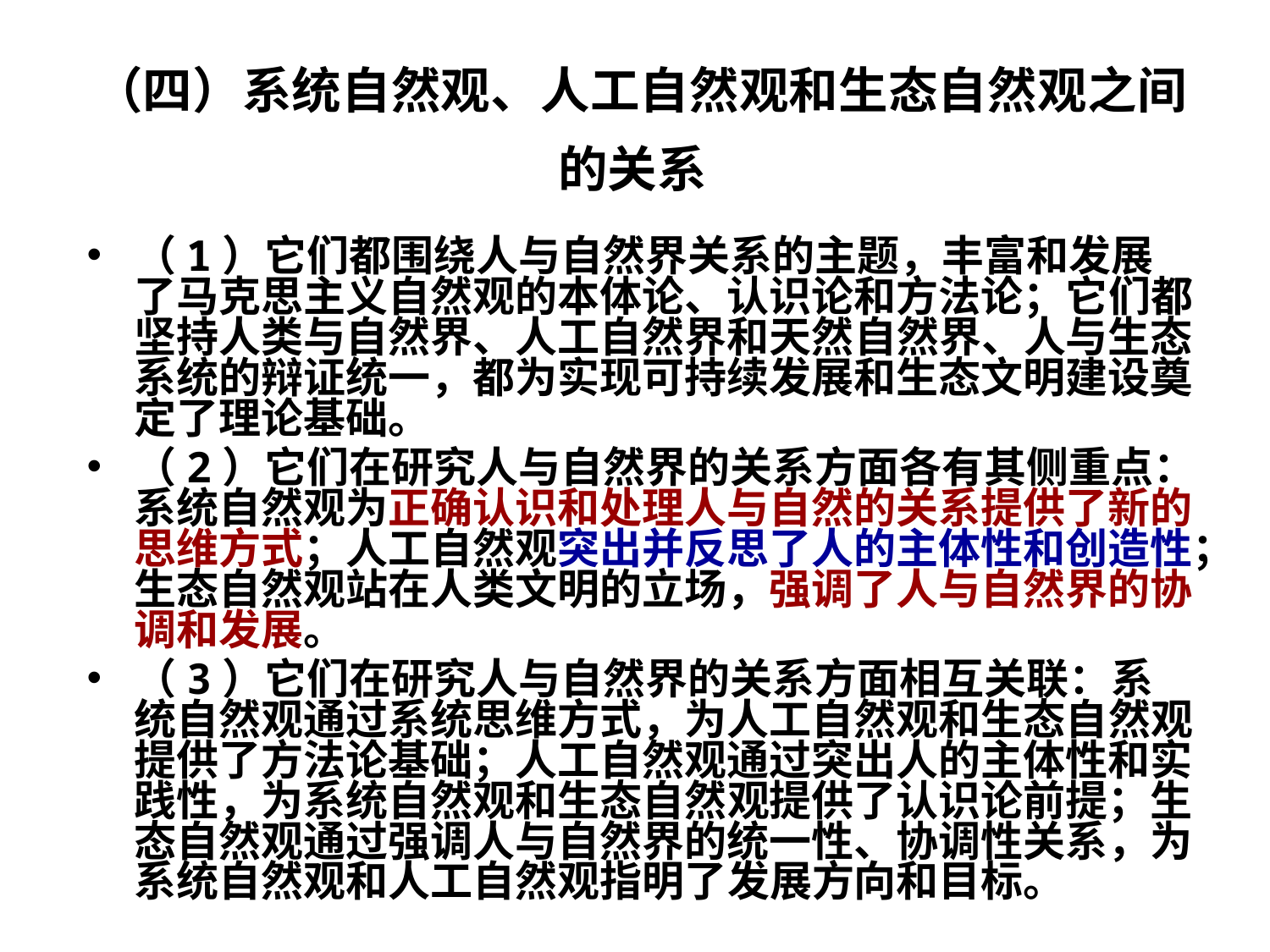

（四）系统自然观、人工自然观和生态自然观之间的关系
（1）它们都围绕人与自然界关系的主题，丰富和发展了马克思主义自然观的本体论、认识论和方法论；它们都坚持人类与自然界、人工自然界和天然自然界、人与生态系统的辩证统一，都为实现可持续发展和生态文明建设奠定了理论基础。
（2）它们在研究人与自然界的关系方面各有其侧重点：系统自然观为正确认识和处理人与自然的关系提供了新的思维方式；人工自然观突出并反思了人的主体性和创造性；生态自然观站在人类文明的立场，强调了人与自然界的协调和发展。
（3）它们在研究人与自然界的关系方面相互关联：系统自然观通过系统思维方式，为人工自然观和生态自然观提供了方法论基础；人工自然观通过突出人的主体性和实践性，为系统自然观和生态自然观提供了认识论前提；生态自然观通过强调人与自然界的统一性、协调性关系，为系统自然观和人工自然观指明了发展方向和目标。